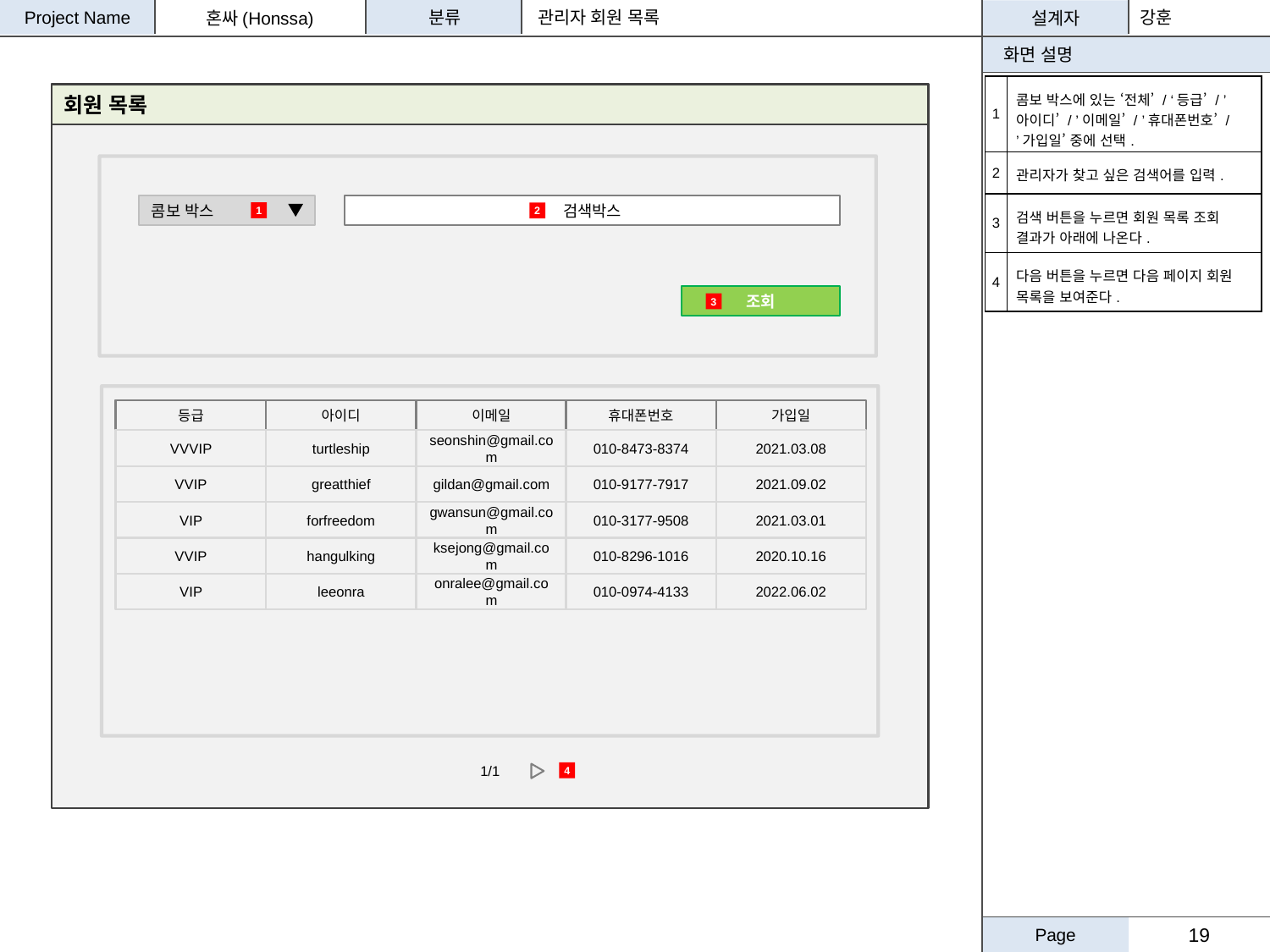

관리자 회원 목록
강훈
| 1 | 콤보 박스에 있는 ‘전체’ / ‘등급’ / ’아이디’ / ’이메일’ / ’휴대폰번호’ / ’가입일’ 중에 선택. |
| --- | --- |
| 2 | 관리자가 찾고 싶은 검색어를 입력. |
| 3 | 검색 버튼을 누르면 회원 목록 조회 결과가 아래에 나온다. |
| 4 | 다음 버튼을 누르면 다음 페이지 회원 목록을 보여준다. |

회원 목록

콤보 박스
검색박스
1
2

조회
3

등급
아이디
이메일
휴대폰번호
가입일

VVVIP
turtleship
seonshin@gmail.com
010-8473-8374
2021.03.08

VVIP
greatthief
gildan@gmail.com
010-9177-7917
2021.09.02

VIP
forfreedom
gwansun@gmail.com
010-3177-9508
2021.03.01

VVIP
hangulking
ksejong@gmail.com
010-8296-1016
2020.10.16

VIP
leeonra
onralee@gmail.com
010-0974-4133
2022.06.02
1/1

4